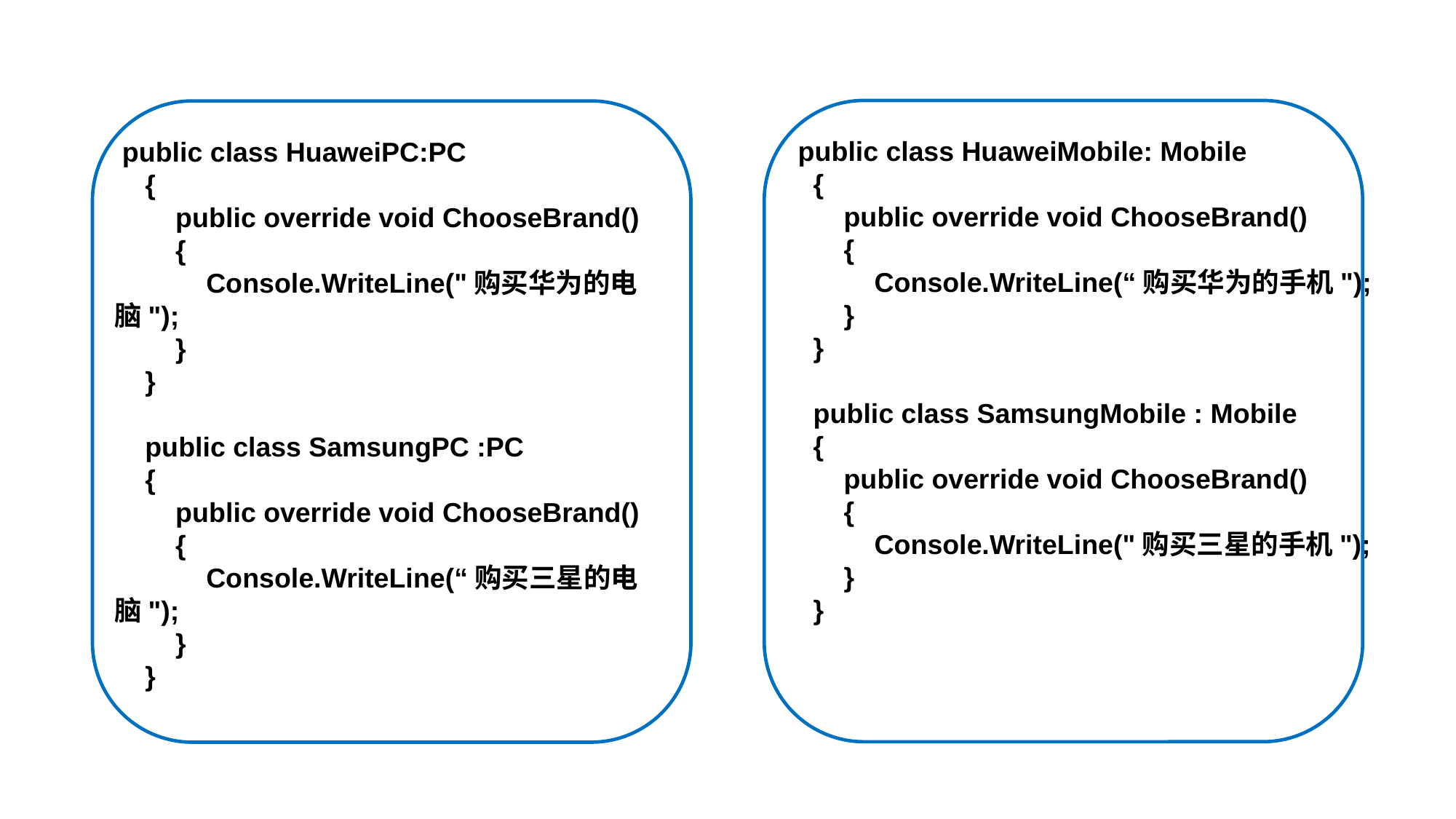

public class HuaweiMobile: Mobile
    {
        public override void ChooseBrand()
        {
            Console.WriteLine(“购买华为的手机");
        }
    }

    public class SamsungMobile : Mobile
    {
        public override void ChooseBrand()
        {
            Console.WriteLine("购买三星的手机");
        }
    }
 public class HuaweiPC:PC
    {
        public override void ChooseBrand()
        {
            Console.WriteLine("购买华为的电脑");
        }
    }

    public class SamsungPC :PC
    {
        public override void ChooseBrand()
        {
            Console.WriteLine(“购买三星的电脑");
        }
    }